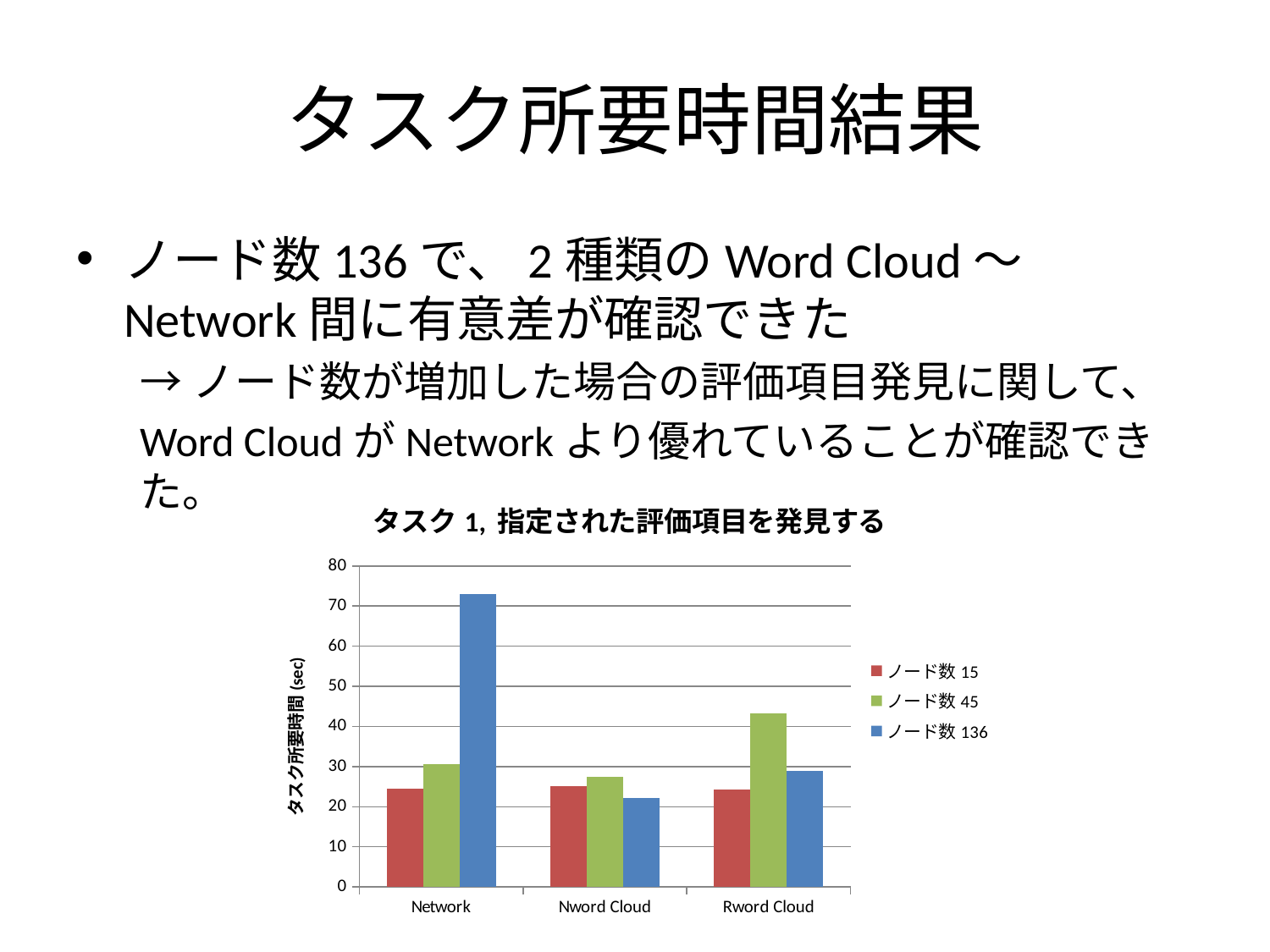

# タスク所要時間結果
ノード数136で、2種類のWord Cloud～Network間に有意差が確認できた
→ノード数が増加した場合の評価項目発見に関して、
Word CloudがNetworkより優れていることが確認できた。

### Chart: タスク1, 指定された評価項目を発見する

| Category |  |  |  |
|---|---|---|---|
| Network | 72.9 | 24.5 | 30.6 |
| Nword Cloud | 22.1 | 25.2 | 27.4 |
| Rword Cloud | 28.9 | 24.3 | 43.3 |